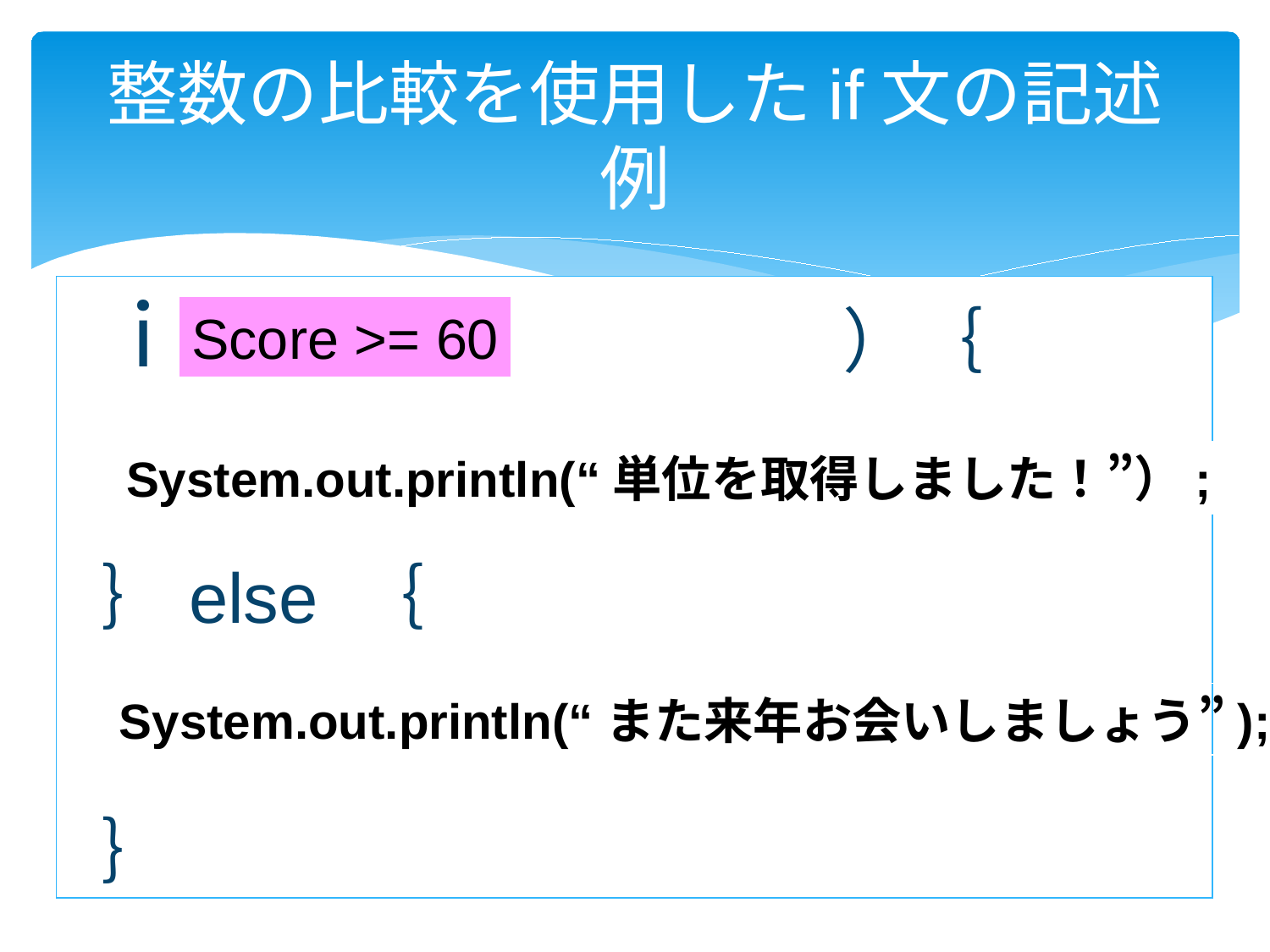

# 整数の比較を使用したif文の記述例
 ｉｆ（   　 　　　　　 ）｛
 ｝else ｛

 ｝
Score >= 60
System.out.println(“単位を取得しました！”）;
System.out.println(“また来年お会いしましょう”);